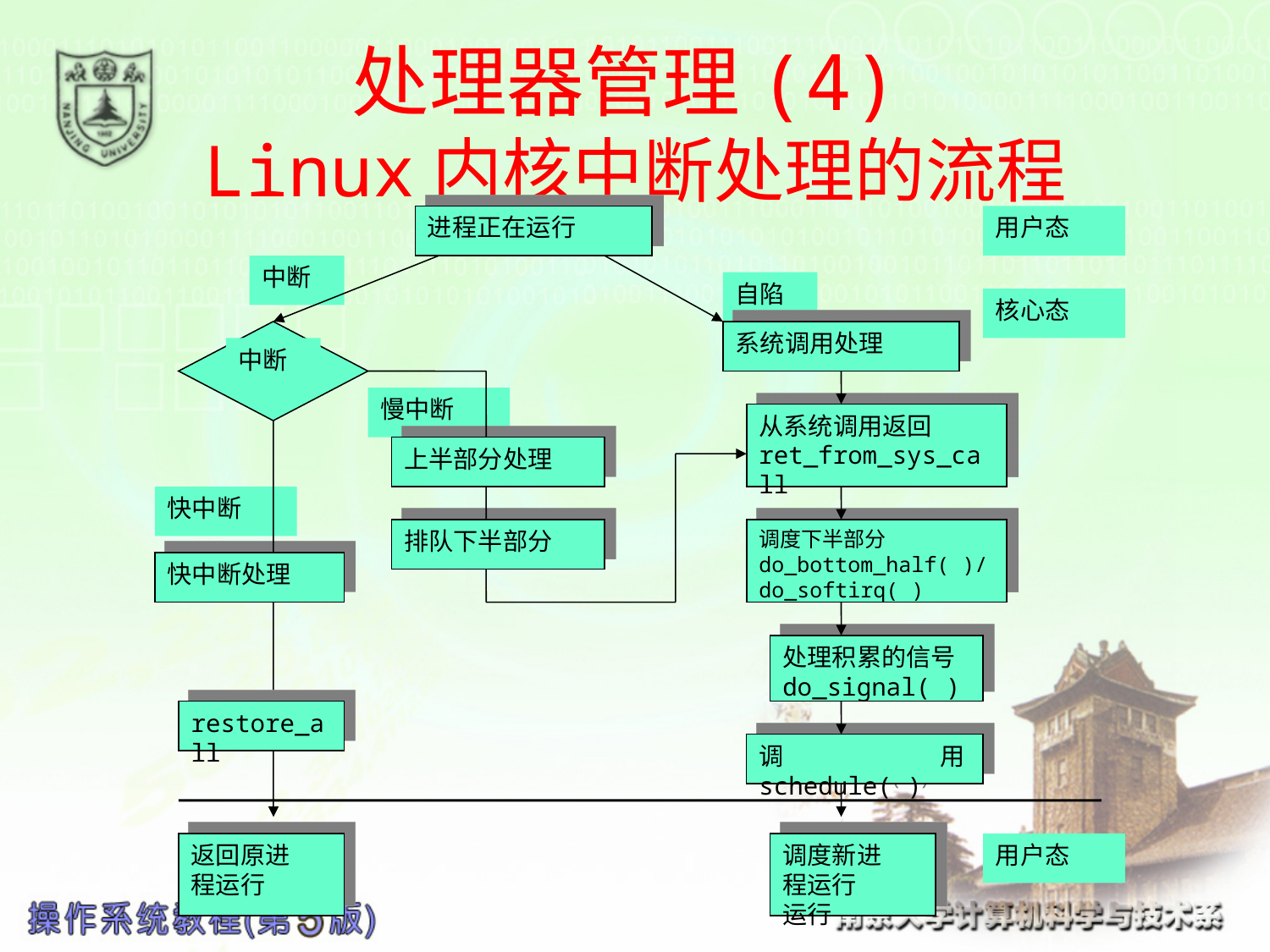

# 处理器管理(4) Linux内核中断处理的流程
进程正在运行
用户态
中断

自陷
核心态

中断
系统调用处理

慢中断
从系统调用返回
ret_from_sys_call
上半部分处理

快中断

排队下半部分
调度下半部分do_bottom_half( )/do_softirq( )

快中断处理

处理积累的信号
do_signal( )

restore_all

调用schedule( )

返回原进
程运行
调度新进
程运行
运行
用户态